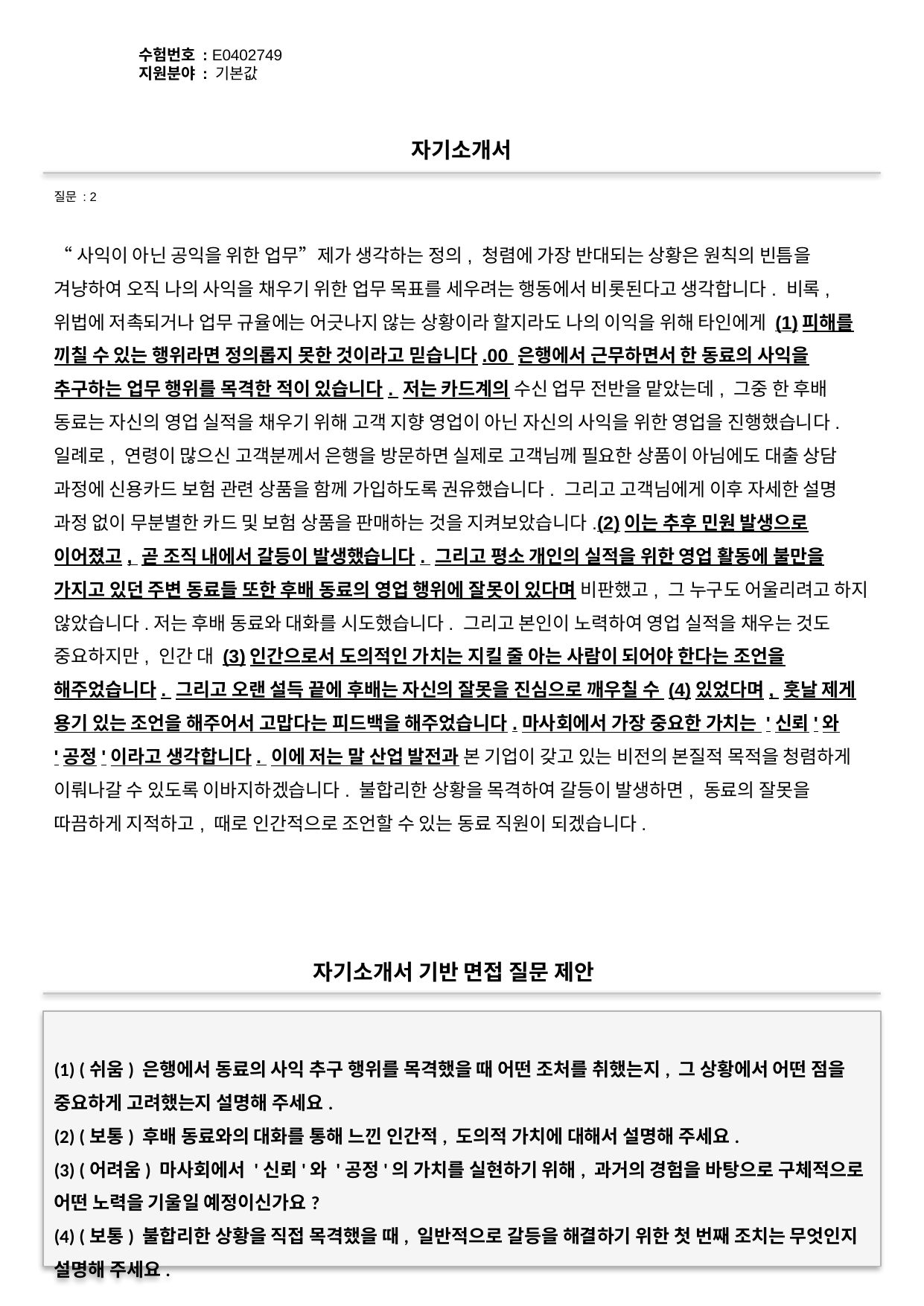

수험번호 : E0402749
지원분야 : 기본값
#

자기소개서

질문 : 2

“사익이 아닌 공익을 위한 업무”제가 생각하는 정의, 청렴에 가장 반대되는 상황은 원칙의 빈틈을 겨냥하여 오직 나의 사익을 채우기 위한 업무 목표를 세우려는 행동에서 비롯된다고 생각합니다. 비록, 위법에 저촉되거나 업무 규율에는 어긋나지 않는 상황이라 할지라도 나의 이익을 위해 타인에게 (1)피해를 끼칠 수 있는 행위라면 정의롭지 못한 것이라고 믿습니다.00 은행에서 근무하면서 한 동료의 사익을 추구하는 업무 행위를 목격한 적이 있습니다. 저는 카드계의 수신 업무 전반을 맡았는데, 그중 한 후배 동료는 자신의 영업 실적을 채우기 위해 고객 지향 영업이 아닌 자신의 사익을 위한 영업을 진행했습니다. 일례로, 연령이 많으신 고객분께서 은행을 방문하면 실제로 고객님께 필요한 상품이 아님에도 대출 상담 과정에 신용카드 보험 관련 상품을 함께 가입하도록 권유했습니다. 그리고 고객님에게 이후 자세한 설명 과정 없이 무분별한 카드 및 보험 상품을 판매하는 것을 지켜보았습니다.(2)이는 추후 민원 발생으로 이어졌고, 곧 조직 내에서 갈등이 발생했습니다. 그리고 평소 개인의 실적을 위한 영업 활동에 불만을 가지고 있던 주변 동료들 또한 후배 동료의 영업 행위에 잘못이 있다며 비판했고, 그 누구도 어울리려고 하지 않았습니다.저는 후배 동료와 대화를 시도했습니다. 그리고 본인이 노력하여 영업 실적을 채우는 것도 중요하지만, 인간 대 (3)인간으로서 도의적인 가치는 지킬 줄 아는 사람이 되어야 한다는 조언을 해주었습니다. 그리고 오랜 설득 끝에 후배는 자신의 잘못을 진심으로 깨우칠 수 (4)있었다며, 훗날 제게 용기 있는 조언을 해주어서 고맙다는 피드백을 해주었습니다.마사회에서 가장 중요한 가치는 '신뢰'와 '공정'이라고 생각합니다. 이에 저는 말 산업 발전과 본 기업이 갖고 있는 비전의 본질적 목적을 청렴하게 이뤄나갈 수 있도록 이바지하겠습니다. 불합리한 상황을 목격하여 갈등이 발생하면, 동료의 잘못을 따끔하게 지적하고, 때로 인간적으로 조언할 수 있는 동료 직원이 되겠습니다.

자기소개서 기반 면접 질문 제안

(1) (쉬움) 은행에서 동료의 사익 추구 행위를 목격했을 때 어떤 조처를 취했는지, 그 상황에서 어떤 점을 중요하게 고려했는지 설명해 주세요.
(2) (보통) 후배 동료와의 대화를 통해 느낀 인간적, 도의적 가치에 대해서 설명해 주세요.
(3) (어려움) 마사회에서 '신뢰'와 '공정'의 가치를 실현하기 위해, 과거의 경험을 바탕으로 구체적으로 어떤 노력을 기울일 예정이신가요?
(4) (보통) 불합리한 상황을 직접 목격했을 때, 일반적으로 갈등을 해결하기 위한 첫 번째 조치는 무엇인지 설명해 주세요.